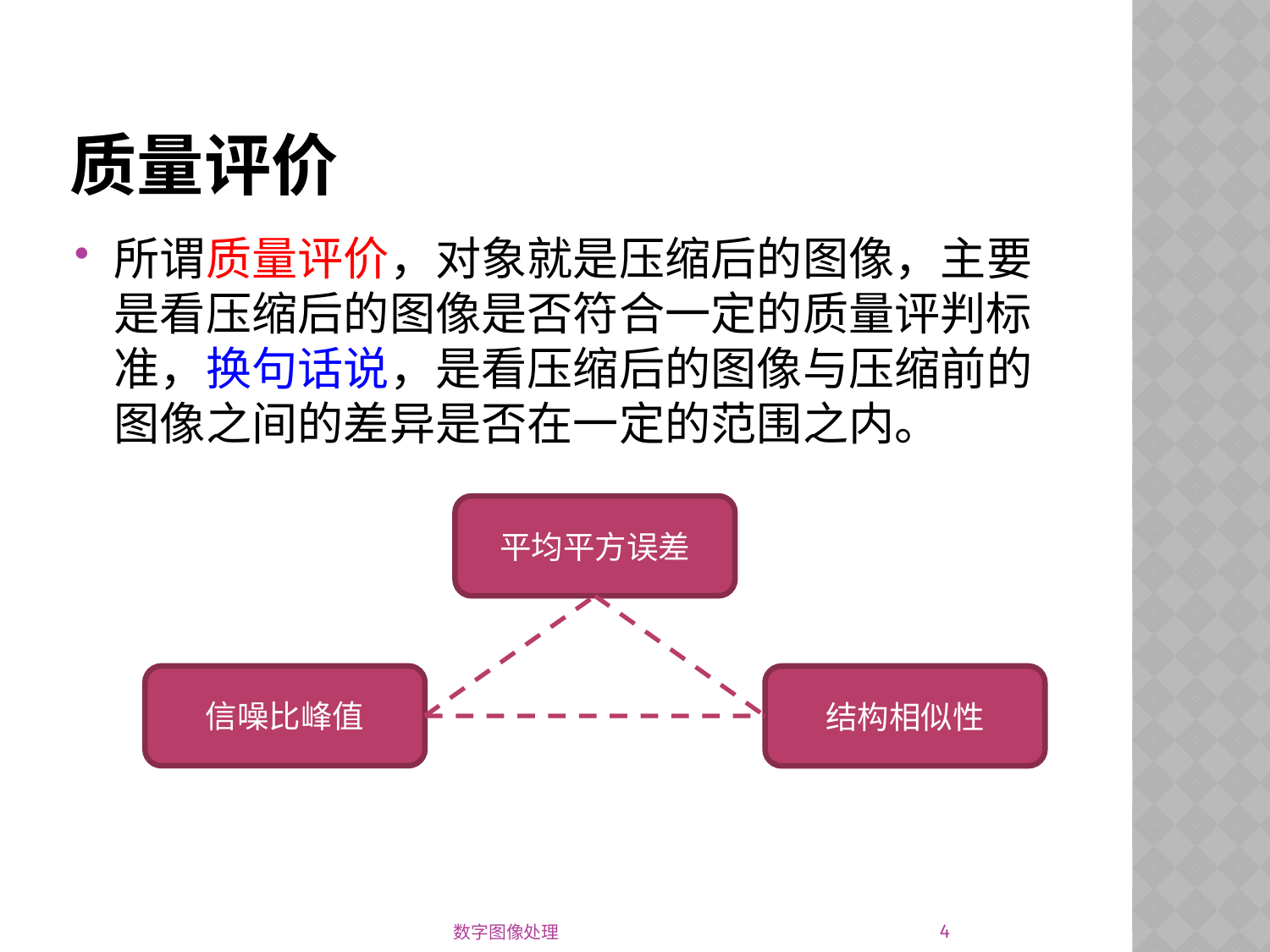

# 质量评价
所谓质量评价，对象就是压缩后的图像，主要是看压缩后的图像是否符合一定的质量评判标准，换句话说，是看压缩后的图像与压缩前的图像之间的差异是否在一定的范围之内。
平均平方误差
信噪比峰值
结构相似性
4
数字图像处理